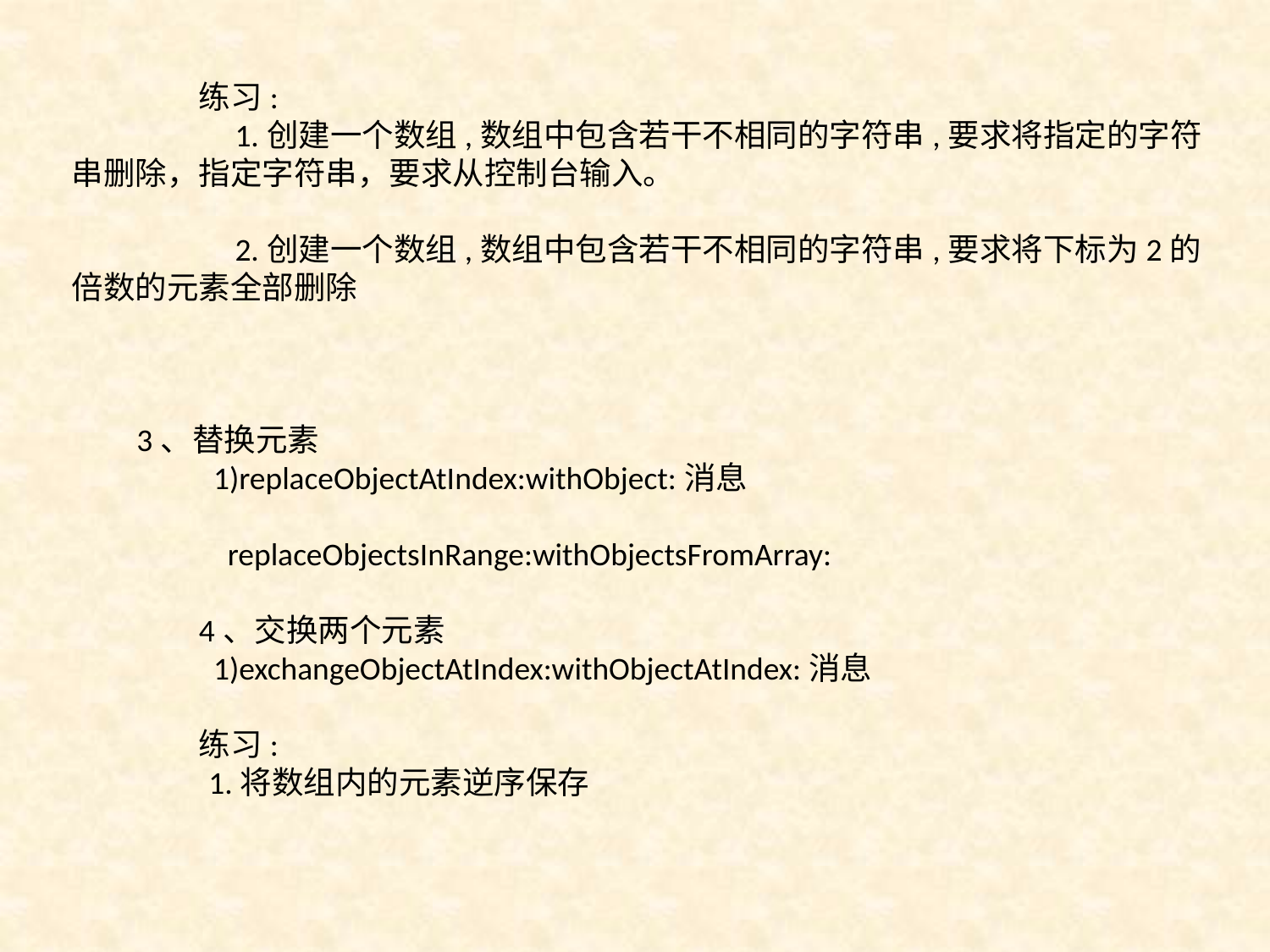

练习:
	     1.创建一个数组,数组中包含若干不相同的字符串,要求将指定的字符串删除，指定字符串，要求从控制台输入。

	     2.创建一个数组,数组中包含若干不相同的字符串,要求将下标为2的倍数的元素全部删除

         3、替换元素
	  1)replaceObjectAtIndex:withObject:消息

	    replaceObjectsInRange:withObjectsFromArray:

	4、交换两个元素
	  1)exchangeObjectAtIndex:withObjectAtIndex:消息

	练习:
                   1.将数组内的元素逆序保存